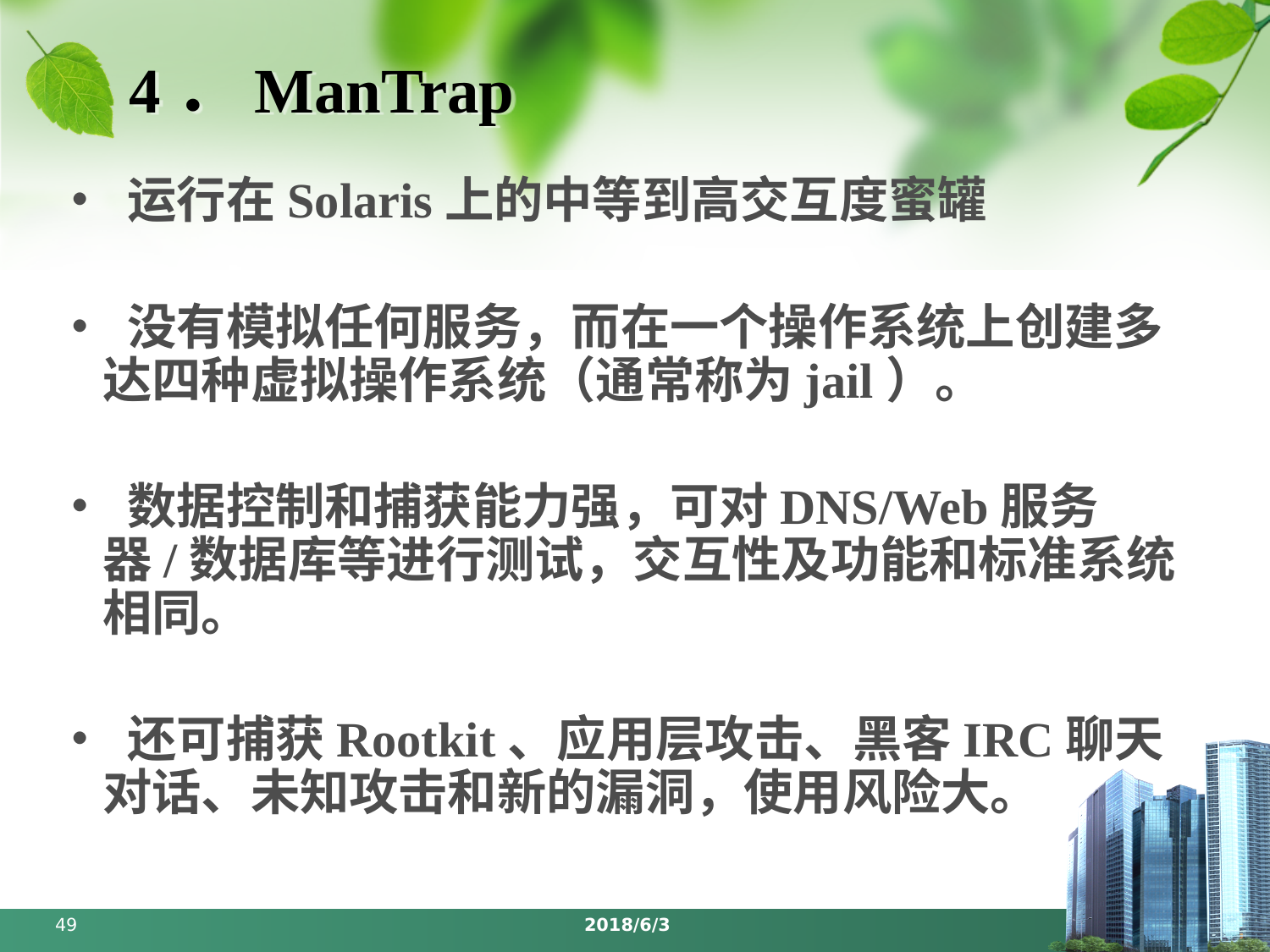

# 4．ManTrap
• 运行在Solaris上的中等到高交互度蜜罐

• 没有模拟任何服务，而在一个操作系统上创建多达四种虚拟操作系统（通常称为jail）。

• 数据控制和捕获能力强，可对DNS/Web服务器/数据库等进行测试，交互性及功能和标准系统相同。

• 还可捕获Rootkit、应用层攻击、黑客IRC聊天对话、未知攻击和新的漏洞，使用风险大。
49
2018/6/3